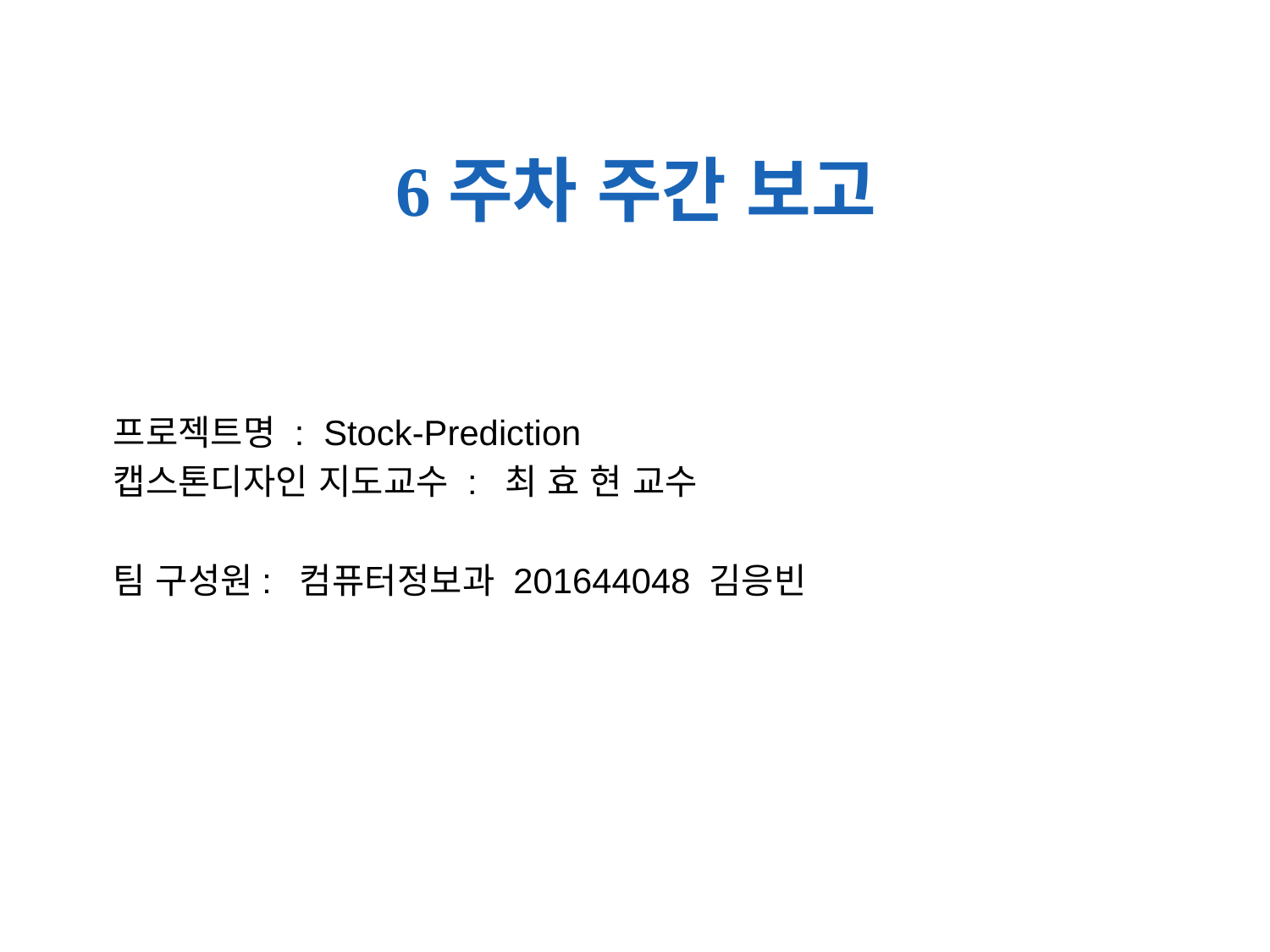

# 6주차 주간 보고
프로젝트명 :  Stock-Prediction
캡스톤디자인 지도교수 :  최 효 현 교수

팀 구성원:  컴퓨터정보과 201644048 김응빈